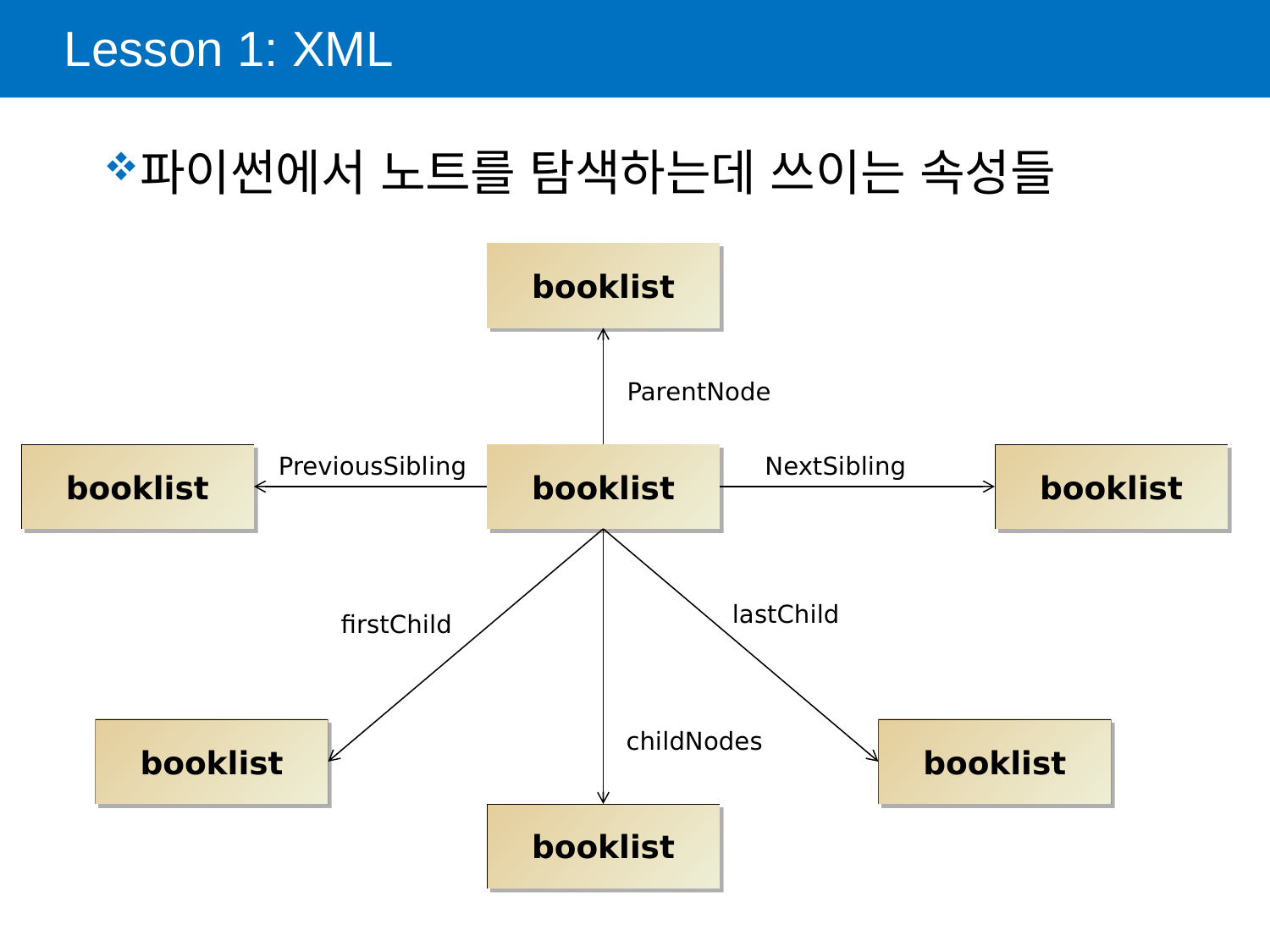

# Lesson 1: XML
파이썬에서 노트를 탐색하는데 쓰이는 속성들
booklist
ParentNode
booklist
PreviousSibling
booklist
NextSibling
booklist
lastChild
firstChild
booklist
childNodes
booklist
booklist